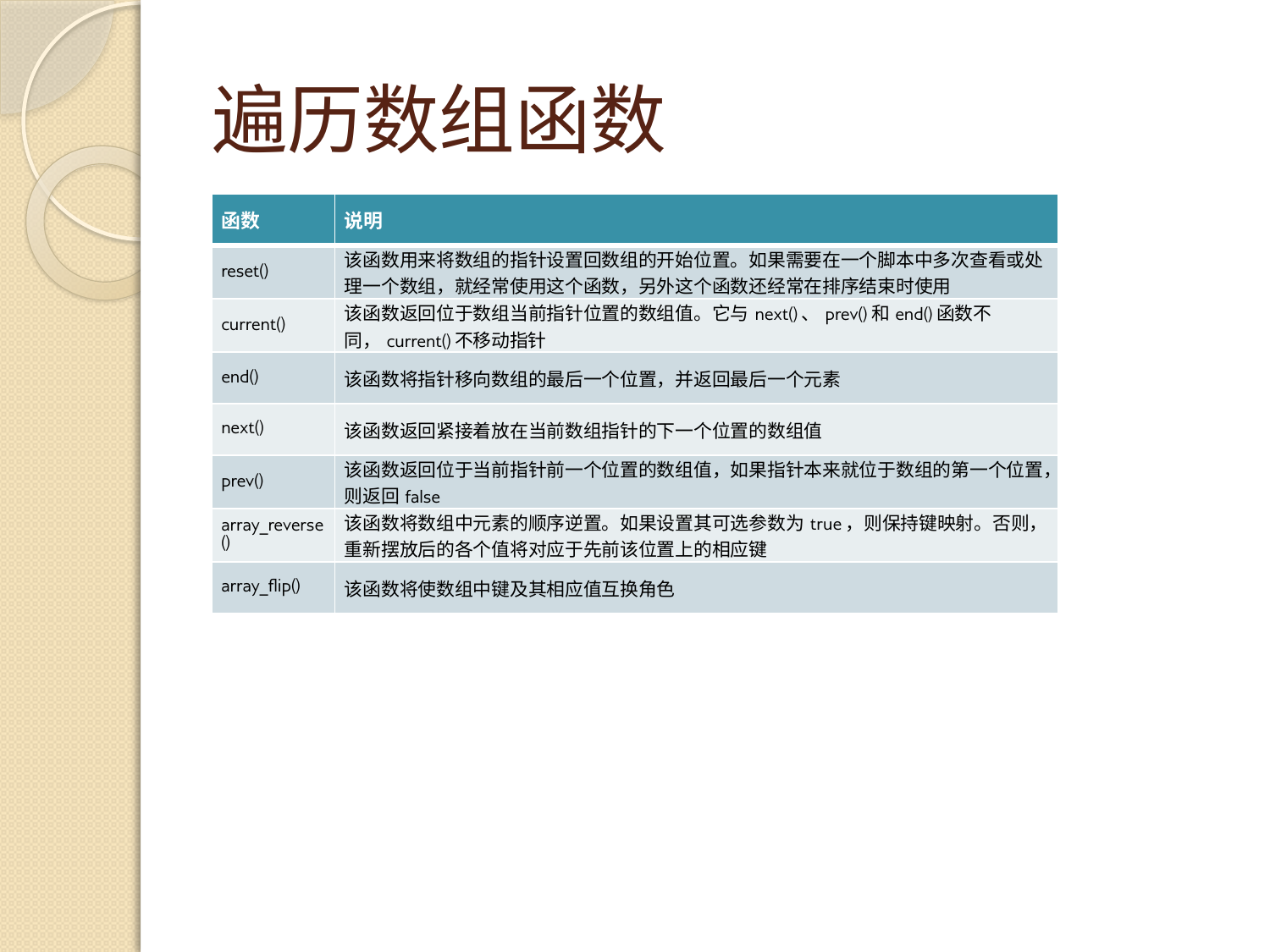

# 遍历数组函数
| 函数 | 说明 |
| --- | --- |
| reset() | 该函数用来将数组的指针设置回数组的开始位置。如果需要在一个脚本中多次查看或处理一个数组，就经常使用这个函数，另外这个函数还经常在排序结束时使用 |
| current() | 该函数返回位于数组当前指针位置的数组值。它与next()、prev()和end()函数不同，current()不移动指针 |
| end() | 该函数将指针移向数组的最后一个位置，并返回最后一个元素 |
| next() | 该函数返回紧接着放在当前数组指针的下一个位置的数组值 |
| prev() | 该函数返回位于当前指针前一个位置的数组值，如果指针本来就位于数组的第一个位置，则返回false |
| array\_reverse() | 该函数将数组中元素的顺序逆置。如果设置其可选参数为true，则保持键映射。否则，重新摆放后的各个值将对应于先前该位置上的相应键 |
| array\_flip() | 该函数将使数组中键及其相应值互换角色 |